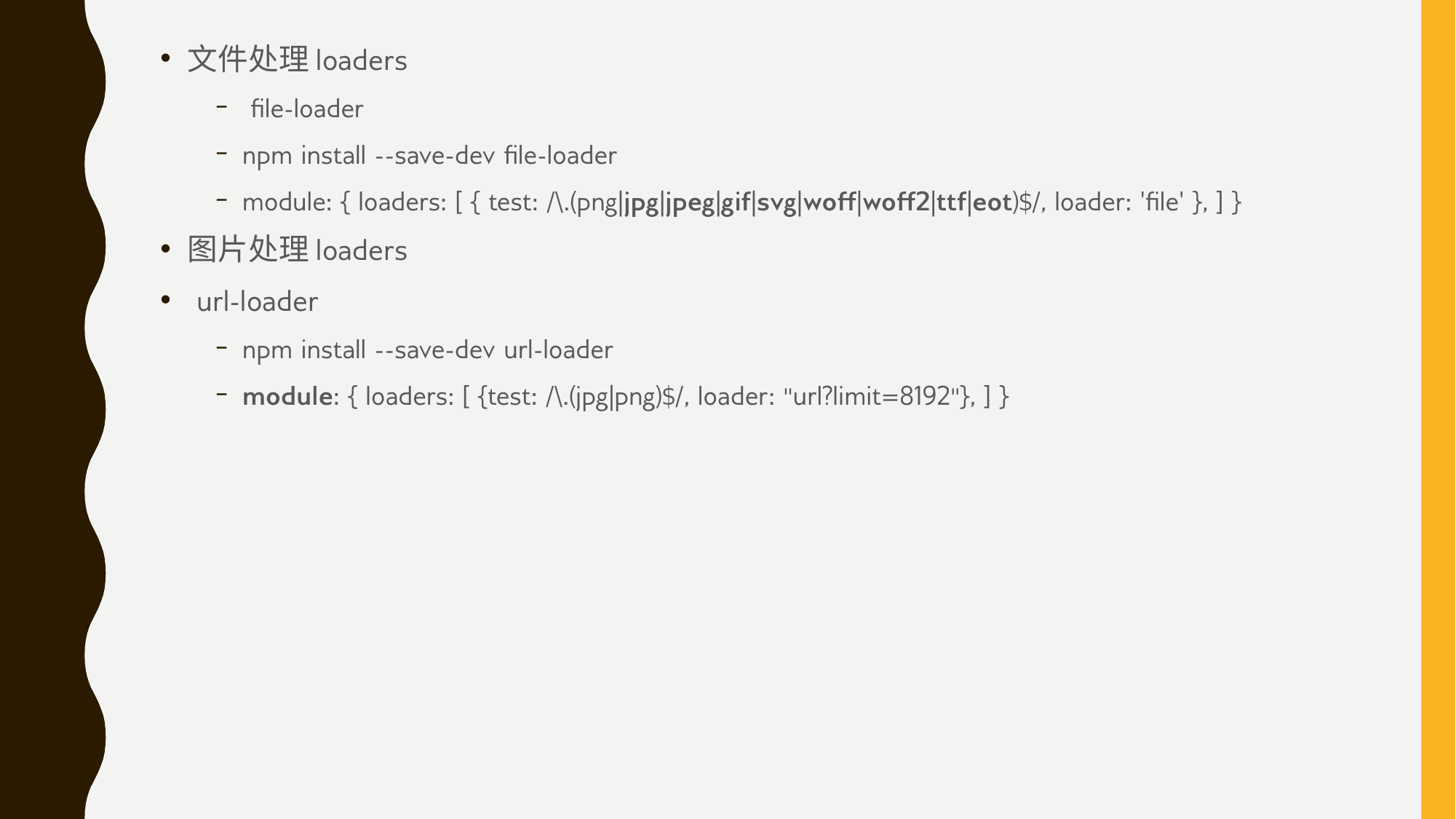

文件处理loaders
 file-loader
npm install --save-dev file-loader
module: { loaders: [ { test: /\.(png|jpg|jpeg|gif|svg|woff|woff2|ttf|eot)$/, loader: 'file' }, ] }
图片处理loaders
 url-loader
npm install --save-dev url-loader
module: { loaders: [ {test: /\.(jpg|png)$/, loader: "url?limit=8192"}, ] }